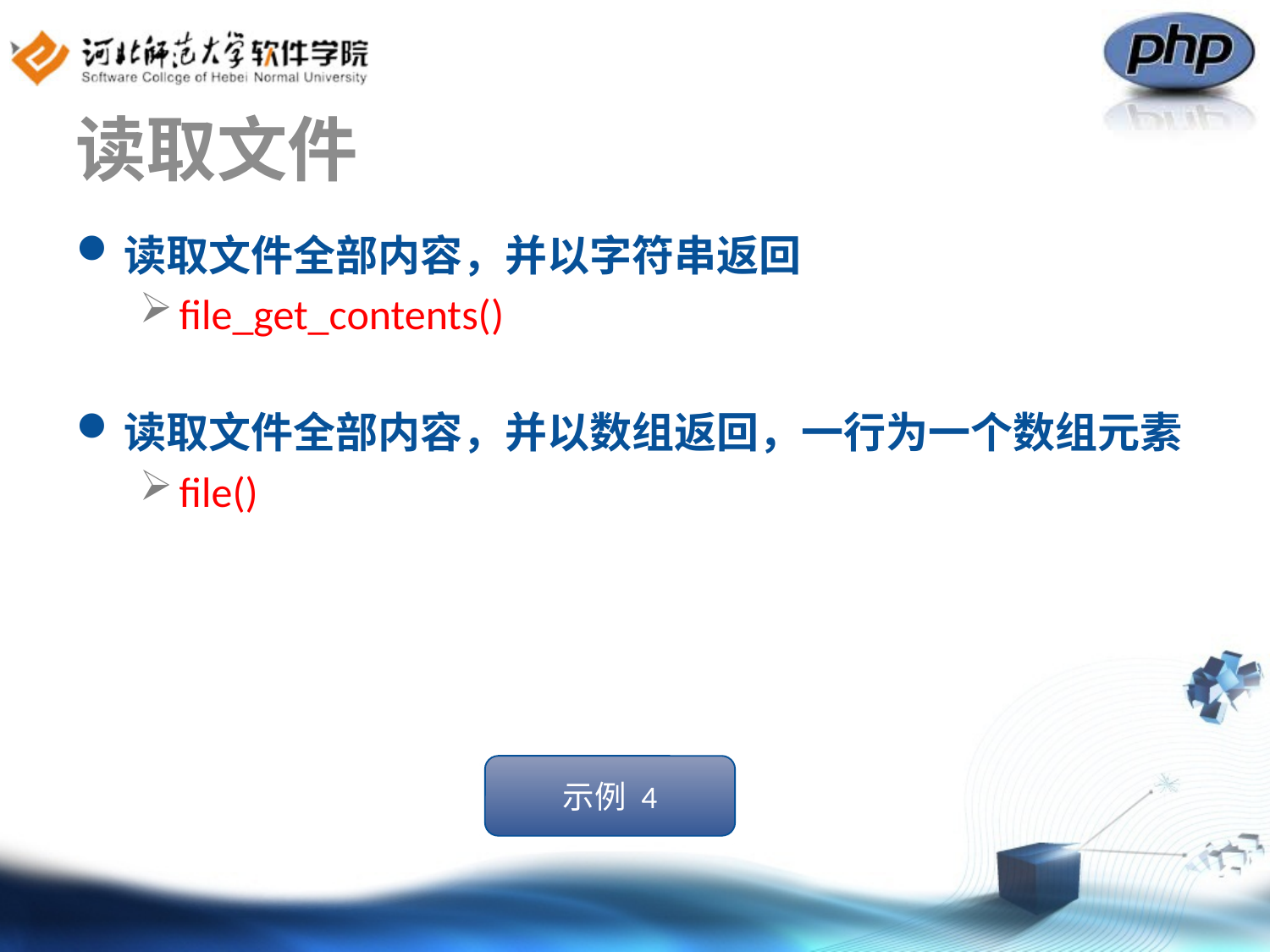

# 读取文件
读取文件全部内容，并以字符串返回
file_get_contents()

读取文件全部内容，并以数组返回，一行为一个数组元素
file()
示例 4